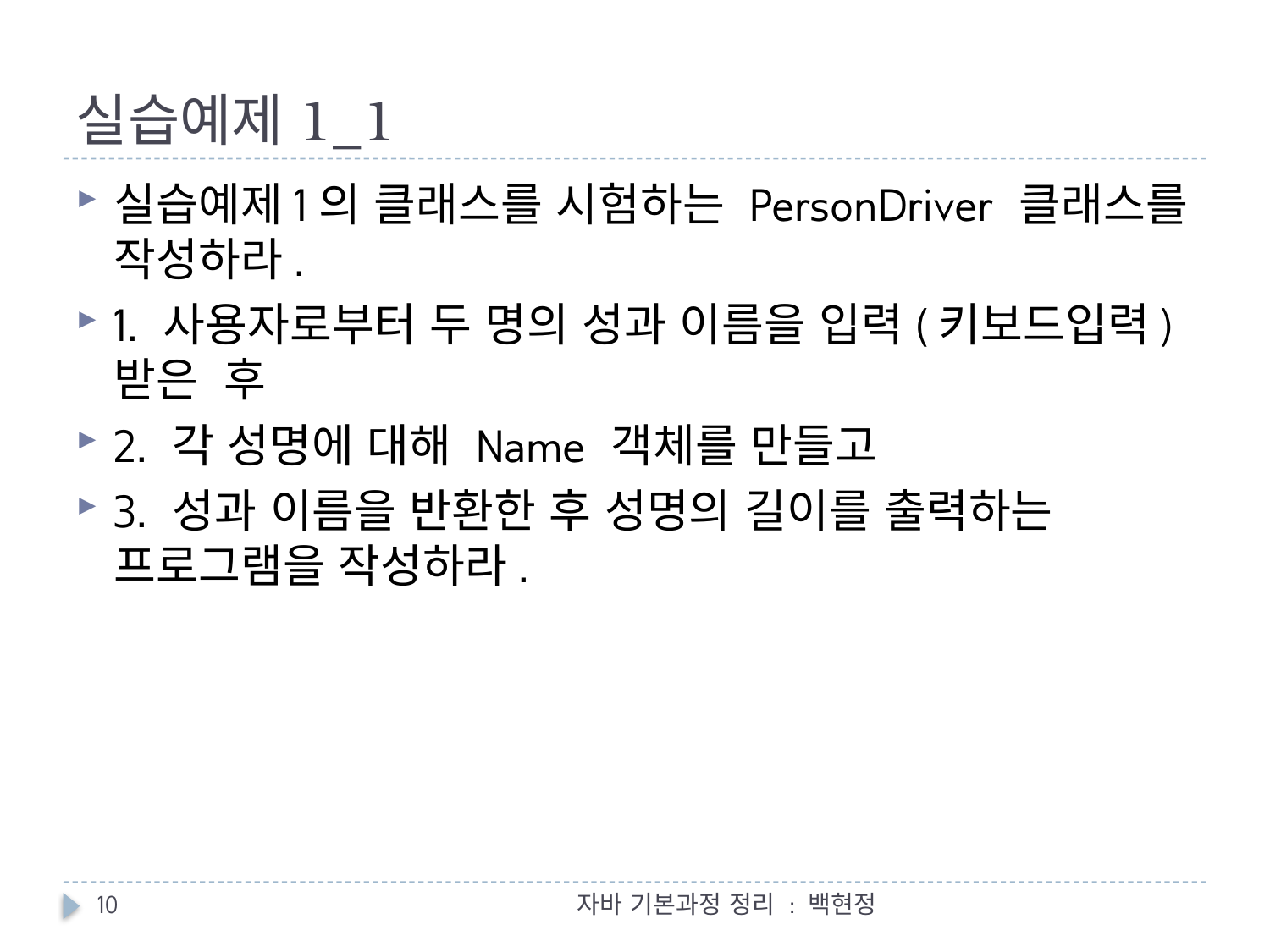

# 실습예제1_1
실습예제1의 클래스를 시험하는 PersonDriver 클래스를 작성하라.
1. 사용자로부터 두 명의 성과 이름을 입력(키보드입력)받은  후
2. 각 성명에 대해 Name 객체를 만들고
3. 성과 이름을 반환한 후 성명의 길이를 출력하는 프로그램을 작성하라.
10
자바 기본과정 정리 : 백현정